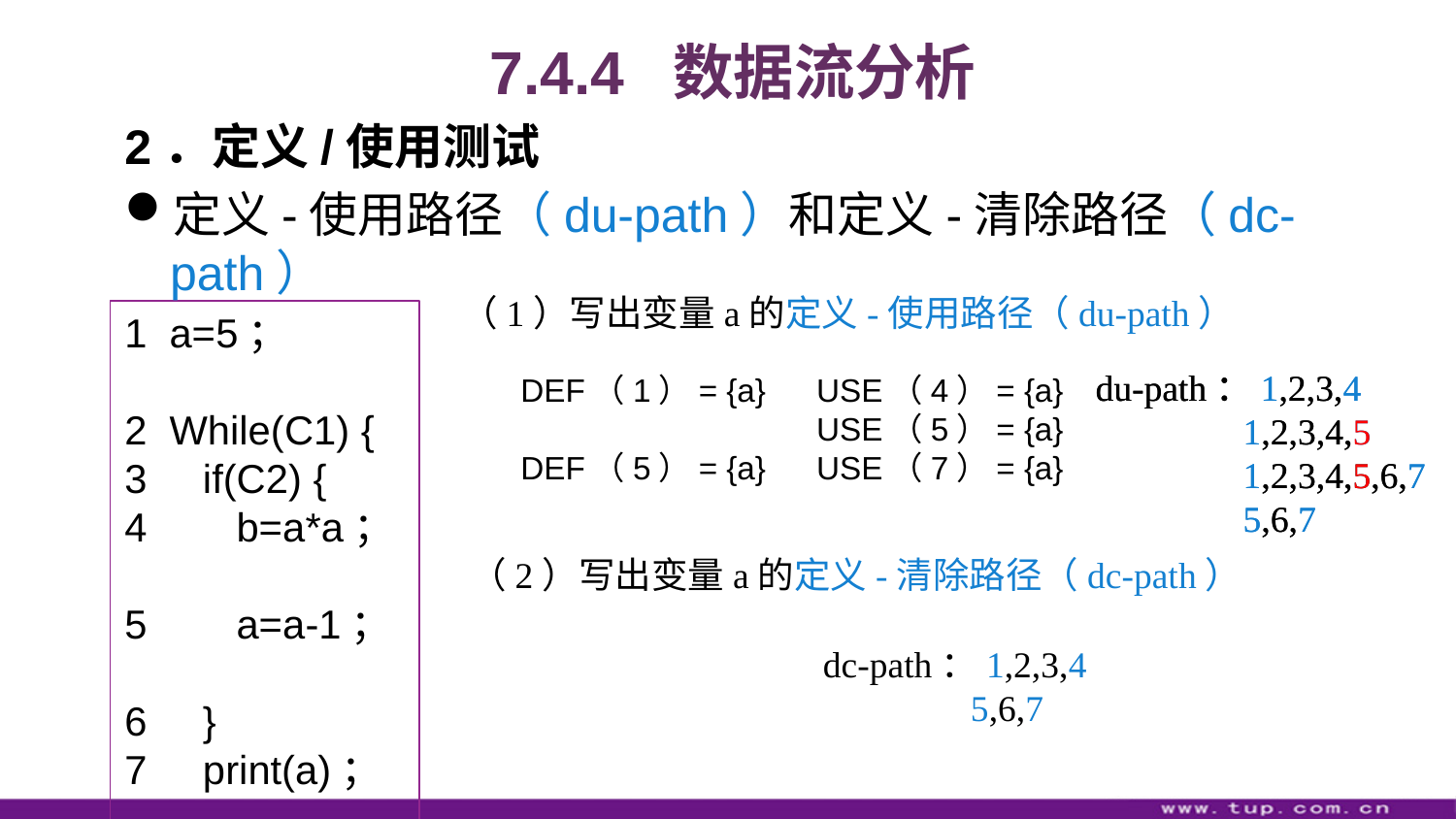

7.4.4  数据流分析
2．定义/使用测试
定义-使用路径（du-path）和定义-清除路径（dc-path）
（1）写出变量a的定义-使用路径（du-path）
1  a=5；
2  While(C1) {
3     if(C2) {
4        b=a*a；
5        a=a-1；
6     }
7     print(a)；
8  }
du-path：1,2,3,4
                1,2,3,4,5
                1,2,3,4,5,6,7
                5,6,7
du-path：1,2,3,4
                1,2,3,4,5
                1,2,3,4,5,6,7
                5,6,7
DEF（1）= {a}
DEF（5）= {a}
USE（4）= {a}
USE（5）= {a}
USE（7）= {a}
（2）写出变量a的定义-清除路径（dc-path）
dc-path：1,2,3,4
                5,6,7